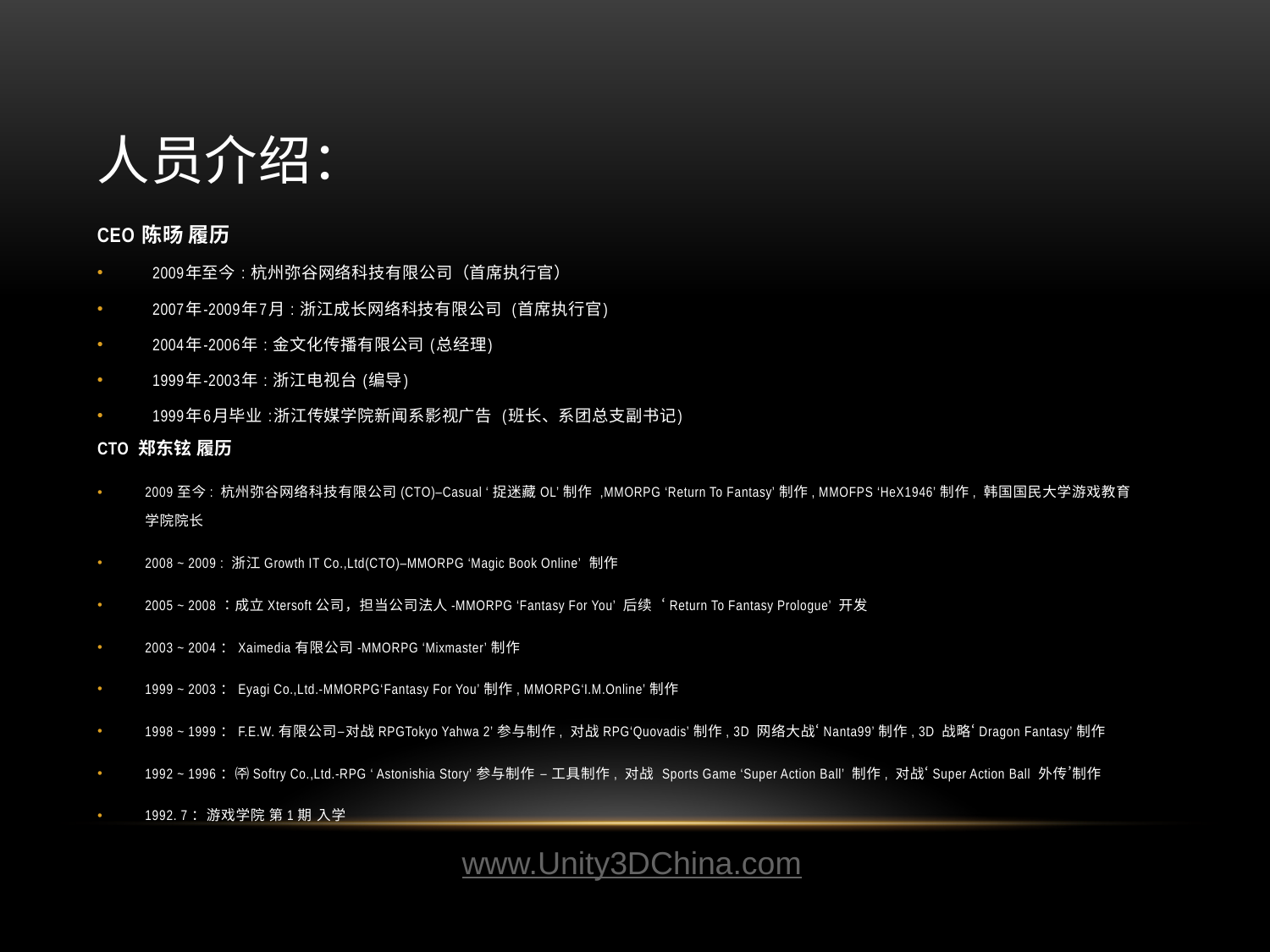

# 人员介绍：
CEO 陈旸 履历
2009年至今 : 杭州弥谷网络科技有限公司（首席执行官）
2007年-2009年7月 : 浙江成长网络科技有限公司  (首席执行官)
2004年-2006年 : 金文化传播有限公司 (总经理)
1999年-2003年 : 浙江电视台 (编导)
1999年6月毕业 :浙江传媒学院新闻系影视广告  (班长、系团总支副书记)

CTO 郑东铉 履历
2009至今: 杭州弥谷网络科技有限公司(CTO)–Casual ‘捉迷藏OL’制作 ,MMORPG ‘Return To Fantasy’制作, MMOFPS ‘HeX1946’制作, 韩国国民大学游戏教育学院院长
2008 ~ 2009 : 浙江Growth IT Co.,Ltd(CTO)–MMORPG ‘Magic Book Online’ 制作
2005 ~ 2008：成立Xtersoft公司，担当公司法人-MMORPG ‘Fantasy For You’ 后续  ‘Return To Fantasy Prologue’ 开发
2003 ~ 2004：Xaimedia有限公司-MMORPG ‘Mixmaster’制作
1999 ~ 2003：Eyagi Co.,Ltd.-MMORPG‘Fantasy For You’制作, MMORPG‘I.M.Online’制作
1998 ~ 1999：F.E.W.有限公司–对战RPGTokyo Yahwa 2’参与制作, 对战RPG‘Quovadis’制作, 3D 网络大战‘Nanta99’制作, 3D 战略‘Dragon Fantasy’制作
1992 ~ 1996：㈜Softry Co.,Ltd.-RPG ‘ Astonishia Story’参与制作 – 工具制作, 对战 Sports Game ‘Super Action Ball’ 制作, 对战‘Super Action Ball 外传’制作
1992. 7：游戏学院 第1期 入学

www.Unity3DChina.com